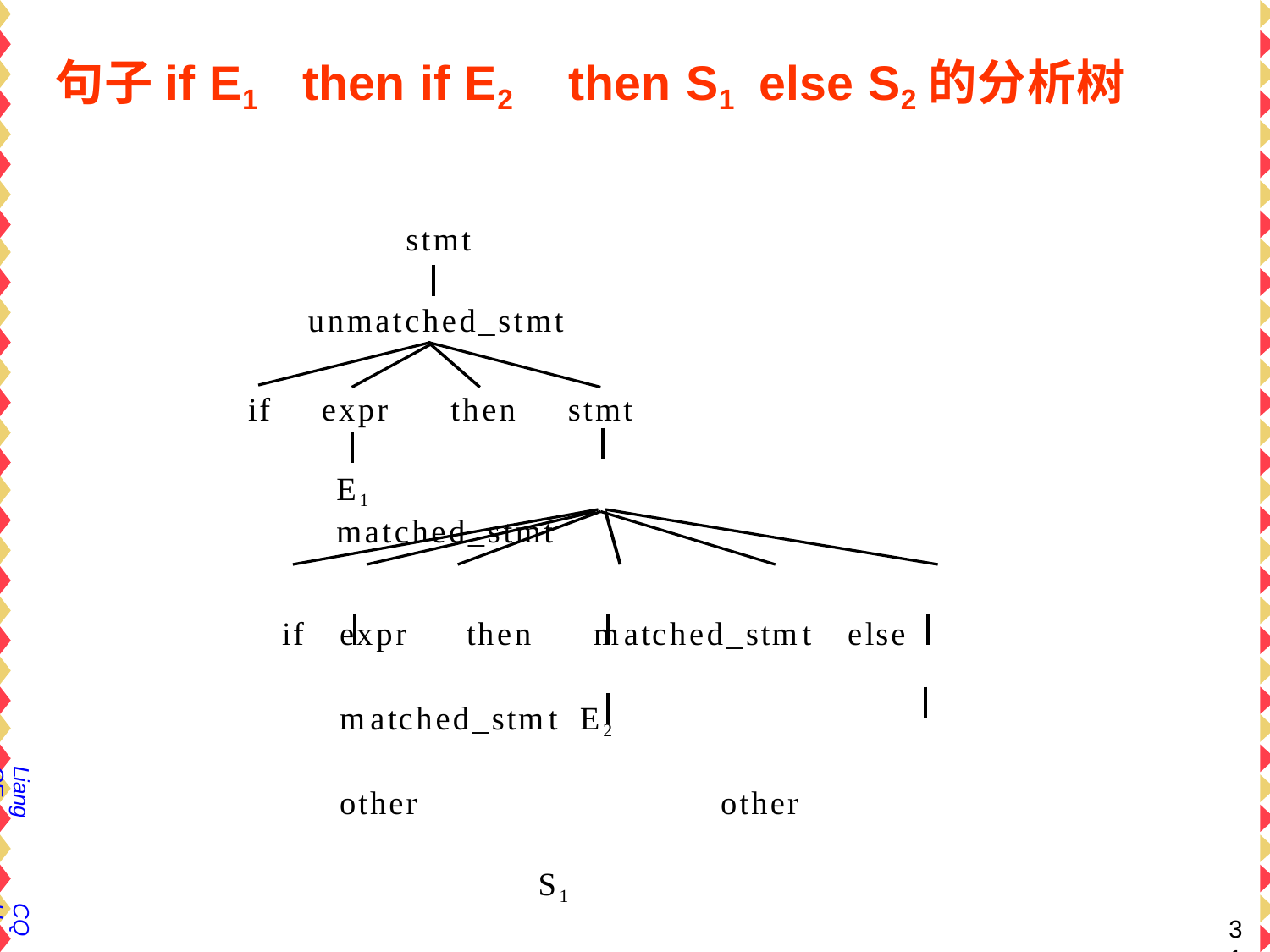

# 句子if E1	then if E2	then S1	else S2的分析树
stmt

unmatched_stmt

if	expr	then	stmt

E1	matched_stmt
if	expr	then	matched_stmt	else	matched_stmt  E2			other			other

S1	S2

Liang GE
CQU
31